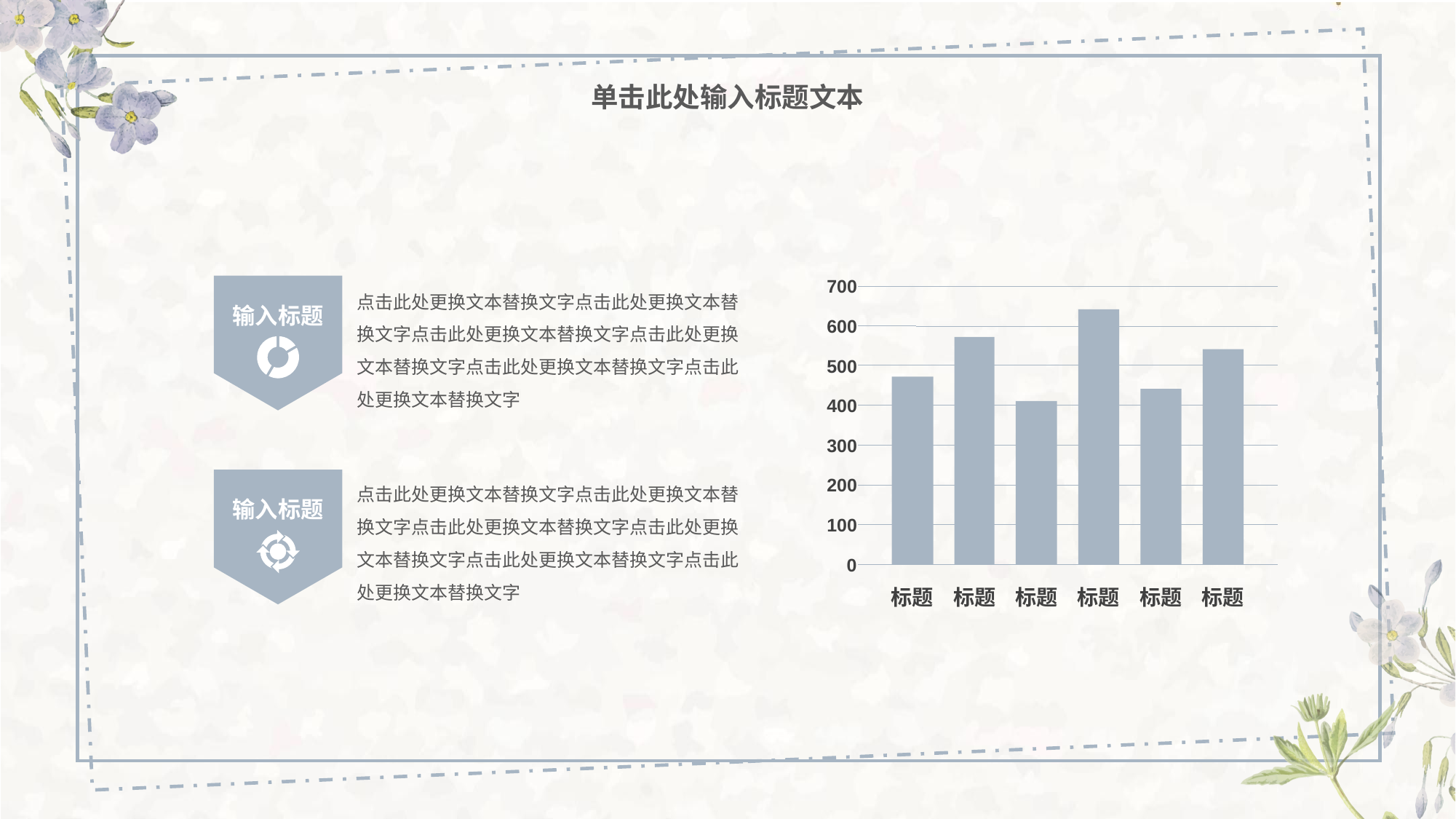

单击此处输入标题文本
700
点击此处更换文本替换文字点击此处更换文本替换文字点击此处更换文本替换文字点击此处更换文本替换文字点击此处更换文本替换文字点击此处更换文本替换文字
输入标题

600

500

400

300

点击此处更换文本替换文字点击此处更换文本替换文字点击此处更换文本替换文字点击此处更换文本替换文字点击此处更换文本替换文字点击此处更换文本替换文字
200
输入标题

100

0

标题
标题
标题
标题
标题
标题